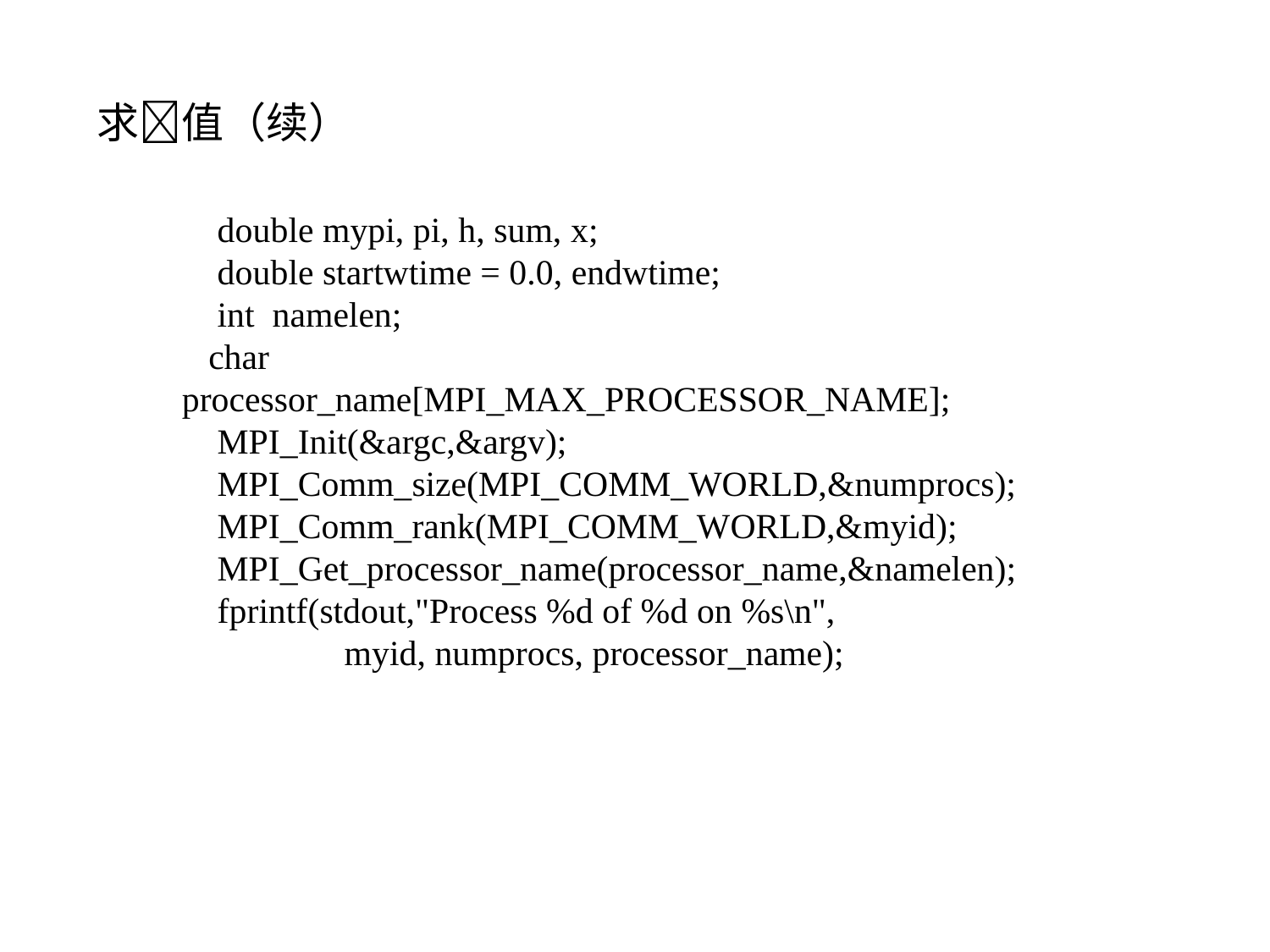

求π值（续）
    double mypi, pi, h, sum, x;
    double startwtime = 0.0, endwtime;
    int  namelen;
   char processor_name[MPI_MAX_PROCESSOR_NAME];
    MPI_Init(&argc,&argv);
    MPI_Comm_size(MPI_COMM_WORLD,&numprocs);
    MPI_Comm_rank(MPI_COMM_WORLD,&myid);
    MPI_Get_processor_name(processor_name,&namelen);
    fprintf(stdout,"Process %d of %d on %s\n",
	    myid, numprocs, processor_name);